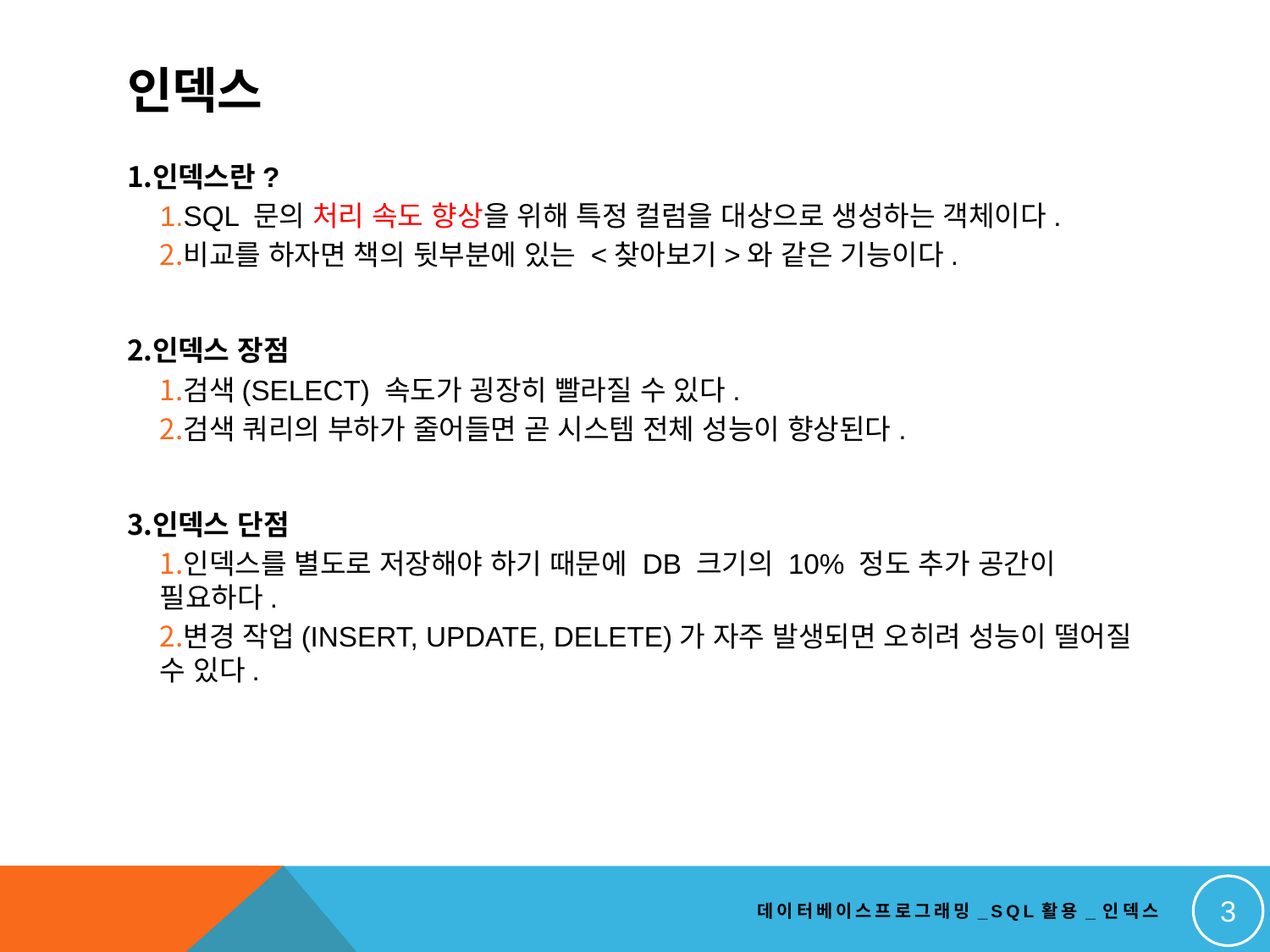

# 인덱스
인덱스란?
SQL 문의 처리 속도 향상을 위해 특정 컬럼을 대상으로 생성하는 객체이다.
비교를 하자면 책의 뒷부분에 있는 <찾아보기>와 같은 기능이다.

인덱스 장점
검색(SELECT) 속도가 굉장히 빨라질 수 있다.
검색 쿼리의 부하가 줄어들면 곧 시스템 전체 성능이 향상된다.

인덱스 단점
인덱스를 별도로 저장해야 하기 때문에 DB 크기의 10% 정도 추가 공간이 필요하다.
변경 작업(INSERT, UPDATE, DELETE)가 자주 발생되면 오히려 성능이 떨어질 수 있다.
3
데이터베이스프로그래밍_SQL활용_인덱스